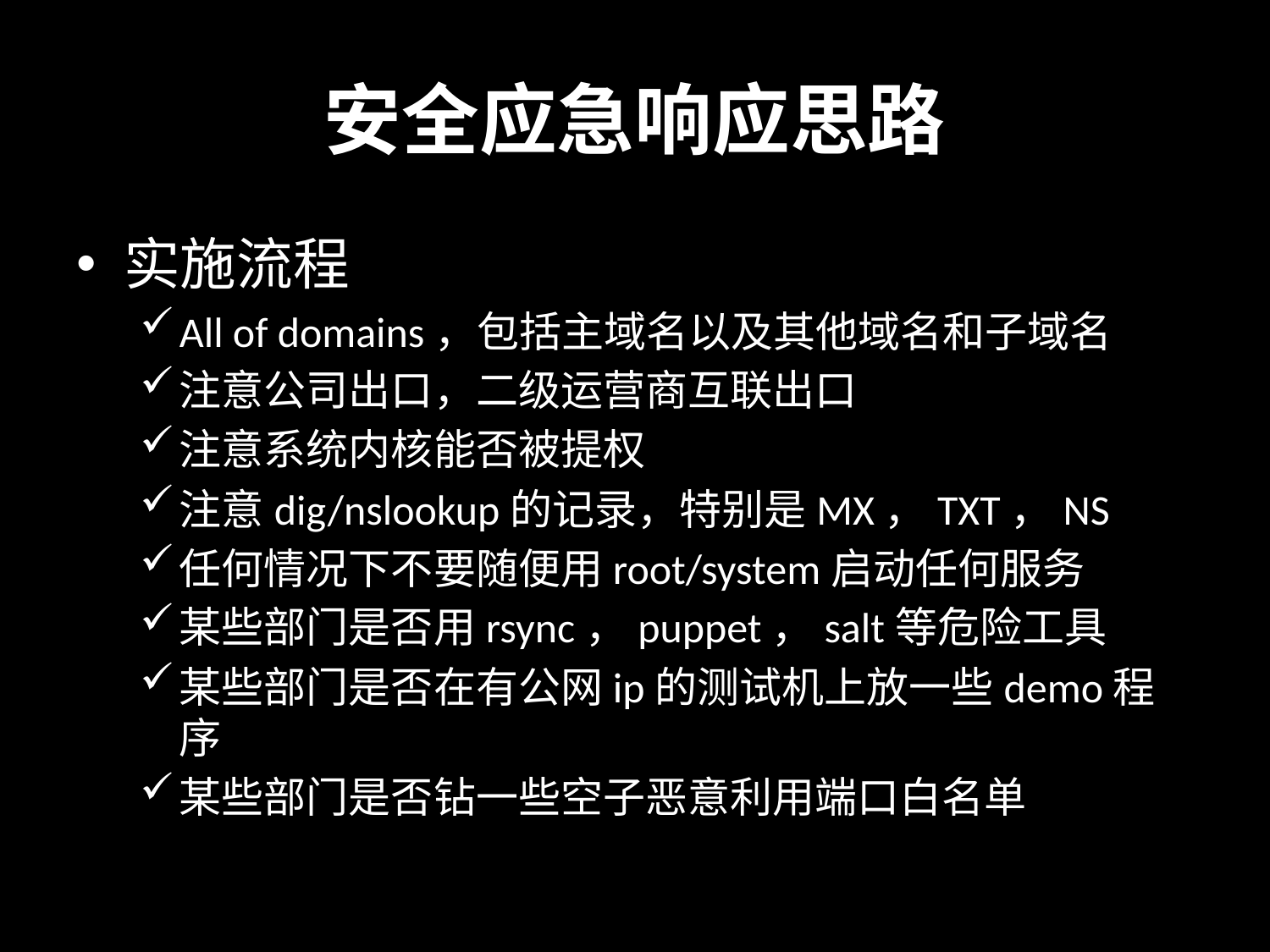

# 安全应急响应思路
实施流程
All of domains，包括主域名以及其他域名和子域名
注意公司出口，二级运营商互联出口
注意系统内核能否被提权
注意dig/nslookup的记录，特别是MX，TXT，NS
任何情况下不要随便用root/system启动任何服务
某些部门是否用rsync，puppet，salt等危险工具
某些部门是否在有公网ip的测试机上放一些demo程序
某些部门是否钻一些空子恶意利用端口白名单